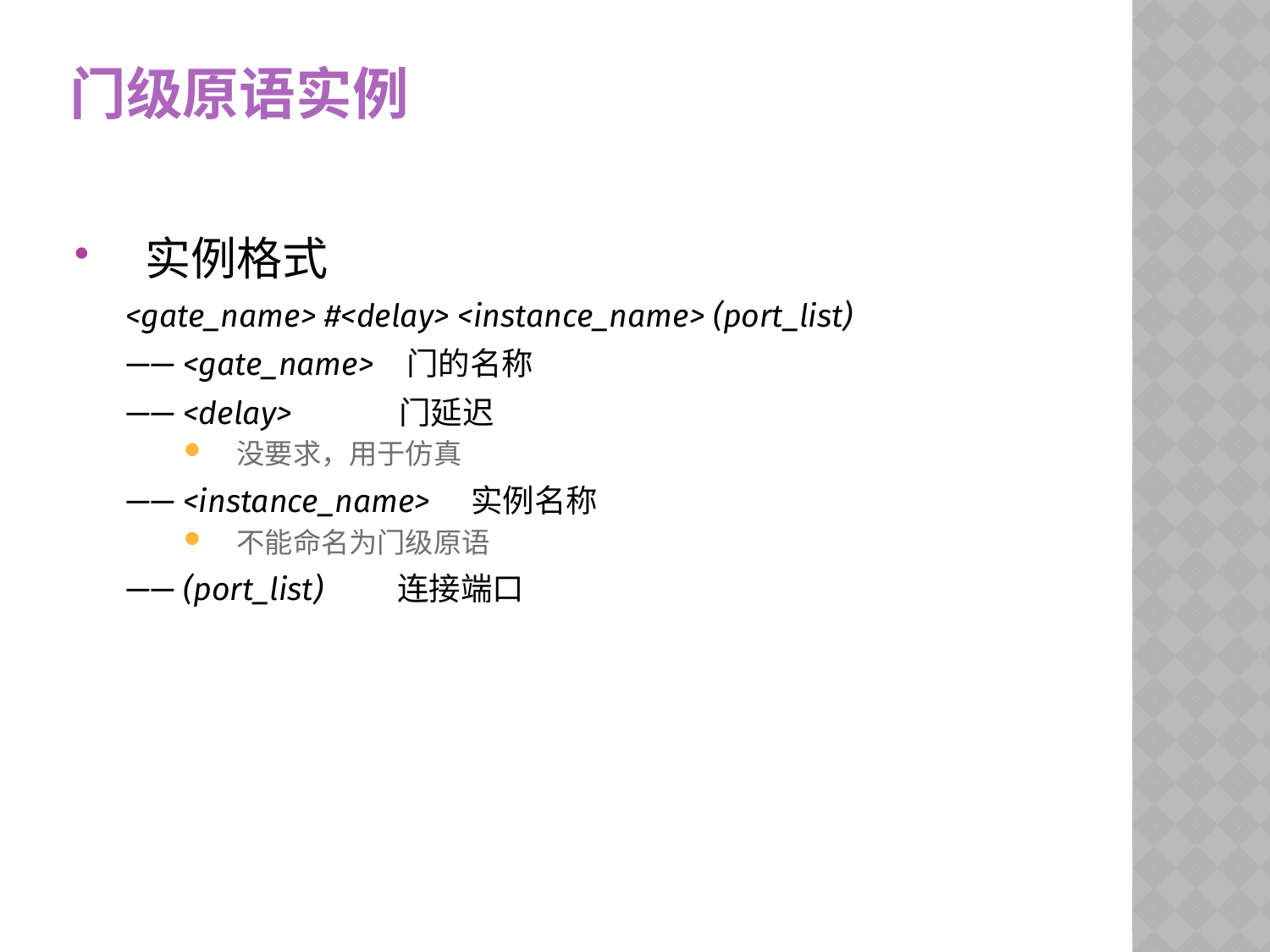

门级原语实例
实例格式
      <gate_name> #<delay> <instance_name> (port_list)
      —— <gate_name>   门的名称
      —— <delay>            门延迟
没要求，用于仿真
      —— <instance_name>    实例名称
不能命名为门级原语
      —— (port_list)        连接端口